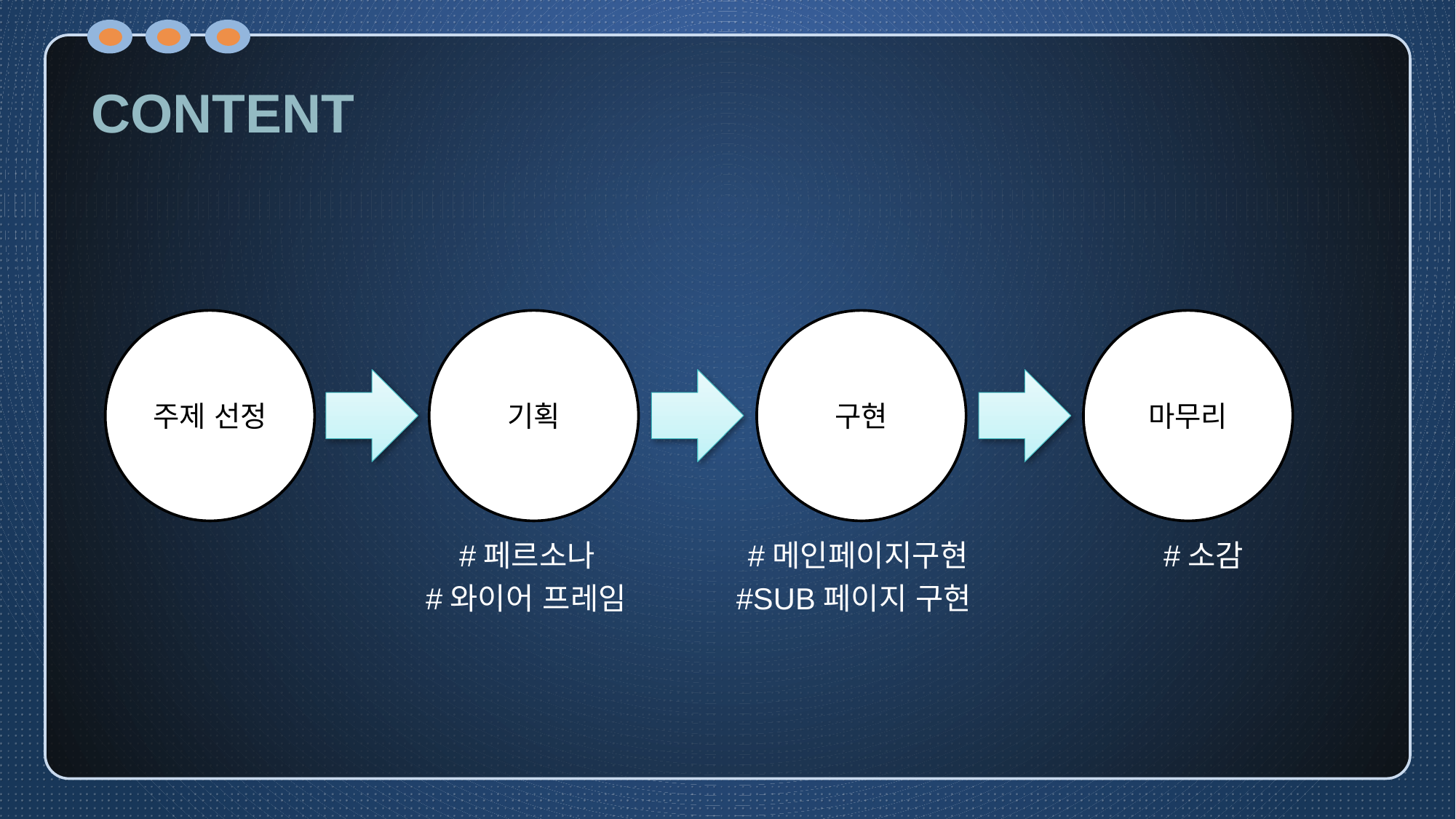

# CONTENT
주제 선정
기획
구현
마무리

                                            #페르소나                 #메인페이지구현                      #소감
                                        #와이어 프레임            #SUB페이지 구현